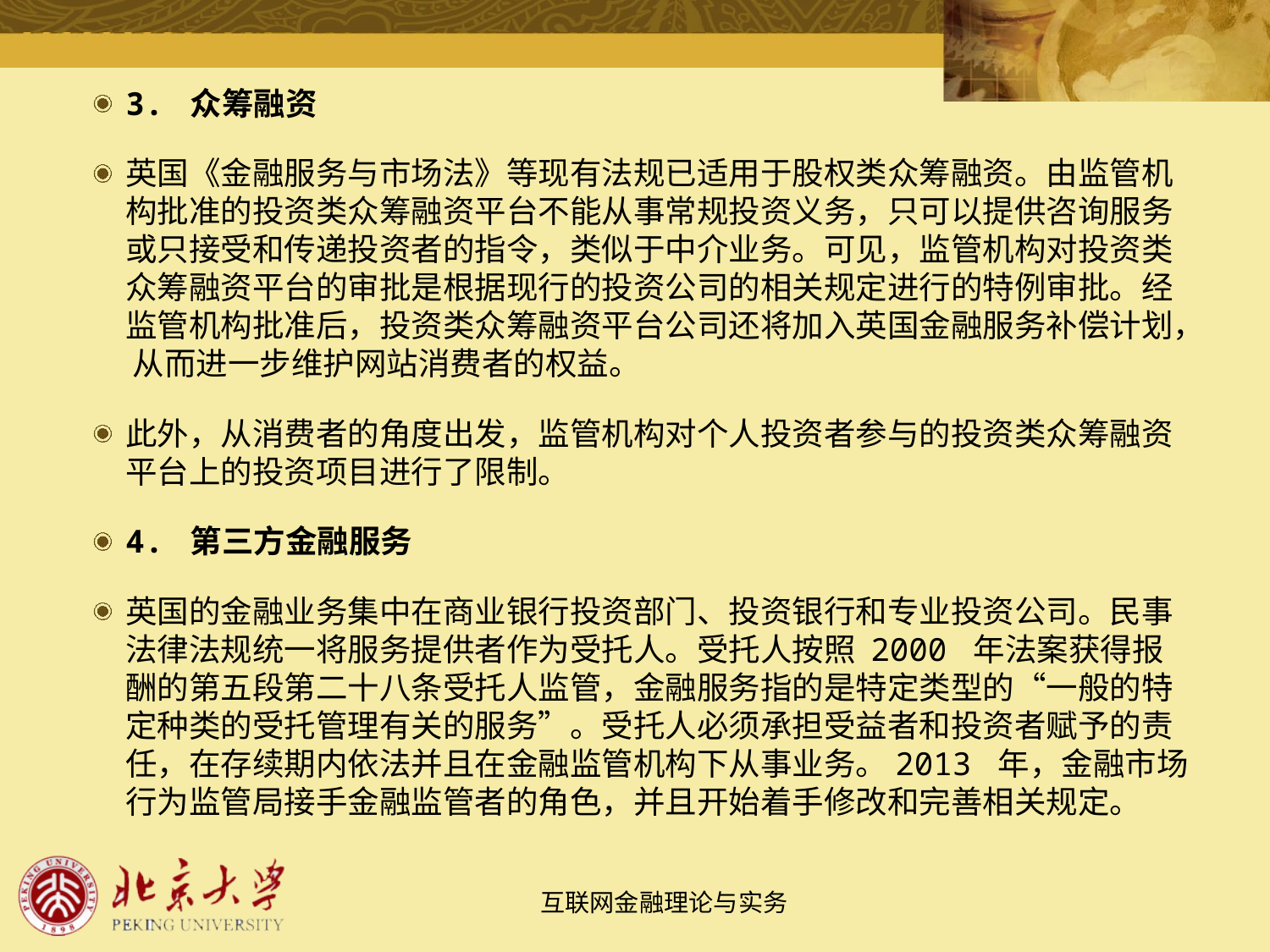

3. 众筹融资
英国《金融服务与市场法》等现有法规已适用于股权类众筹融资。由监管机构批准的投资类众筹融资平台不能从事常规投资义务，只可以提供咨询服务或只接受和传递投资者的指令，类似于中介业务。可见，监管机构对投资类众筹融资平台的审批是根据现行的投资公司的相关规定进行的特例审批。经监管机构批准后，投资类众筹融资平台公司还将加入英国金融服务补偿计划， 从而进一步维护网站消费者的权益。
此外，从消费者的角度出发，监管机构对个人投资者参与的投资类众筹融资平台上的投资项目进行了限制。
4. 第三方金融服务
英国的金融业务集中在商业银行投资部门、投资银行和专业投资公司。民事法律法规统一将服务提供者作为受托人。受托人按照 2000 年法案获得报酬的第五段第二十八条受托人监管，金融服务指的是特定类型的“一般的特定种类的受托管理有关的服务”。受托人必须承担受益者和投资者赋予的责任，在存续期内依法并且在金融监管机构下从事业务。2013 年，金融市场行为监管局接手金融监管者的角色，并且开始着手修改和完善相关规定。